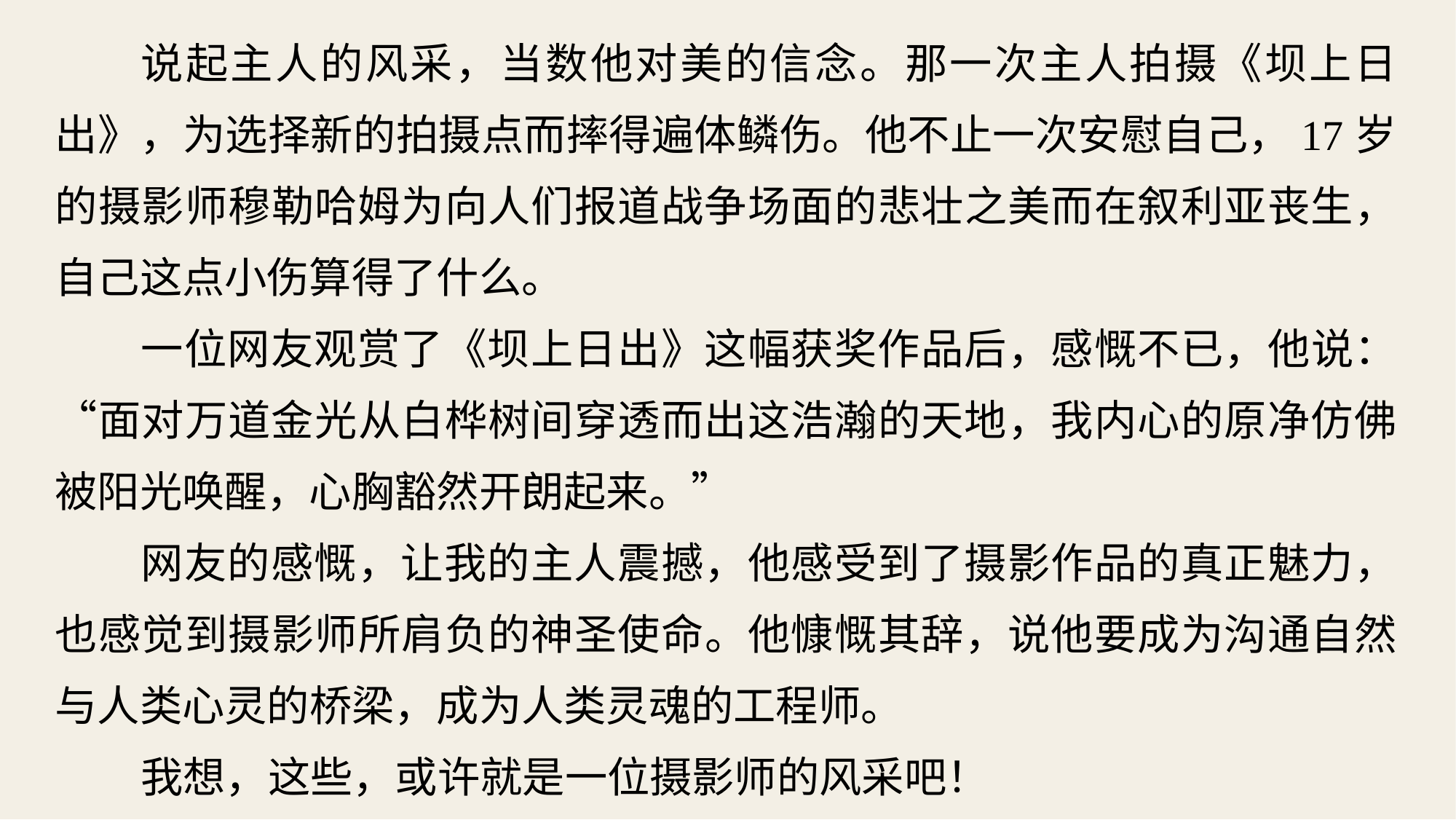

说起主人的风采，当数他对美的信念。那一次主人拍摄《坝上日出》，为选择新的拍摄点而摔得遍体鳞伤。他不止一次安慰自己，17岁的摄影师穆勒哈姆为向人们报道战争场面的悲壮之美而在叙利亚丧生，自己这点小伤算得了什么。
一位网友观赏了《坝上日出》这幅获奖作品后，感慨不已，他说：“面对万道金光从白桦树间穿透而出这浩瀚的天地，我内心的原净仿佛被阳光唤醒，心胸豁然开朗起来。”
网友的感慨，让我的主人震撼，他感受到了摄影作品的真正魅力，也感觉到摄影师所肩负的神圣使命。他慷慨其辞，说他要成为沟通自然与人类心灵的桥梁，成为人类灵魂的工程师。
我想，这些，或许就是一位摄影师的风采吧！